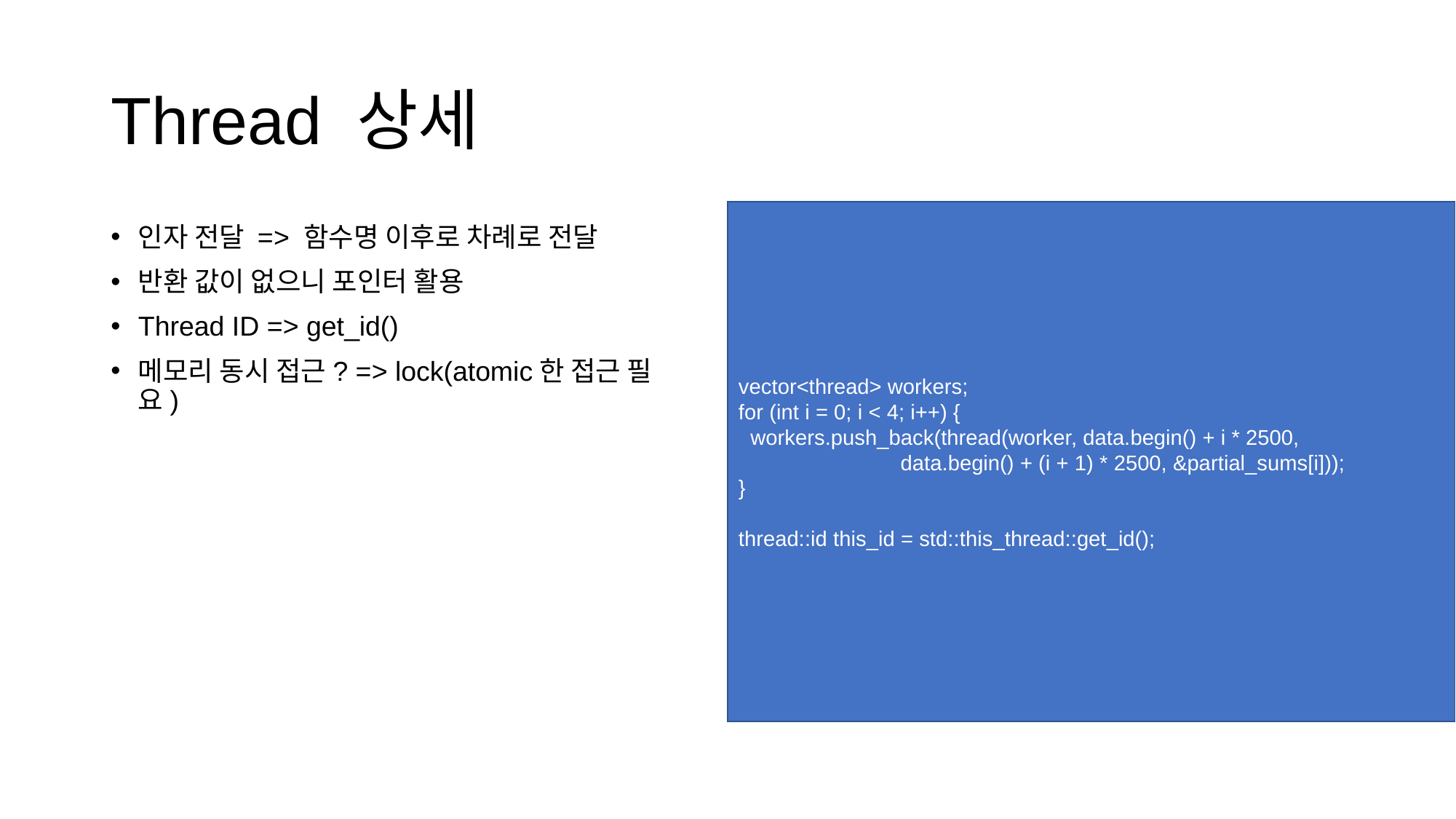

# Thread 상세
vector<thread> workers;
for (int i = 0; i < 4; i++) {
  workers.push_back(thread(worker, data.begin() + i * 2500,
                           data.begin() + (i + 1) * 2500, &partial_sums[i]));
}

thread::id this_id = std::this_thread::get_id();
인자 전달 => 함수명 이후로 차례로 전달
반환 값이 없으니 포인터 활용
Thread ID => get_id()
메모리 동시 접근? => lock(atomic한 접근 필요)